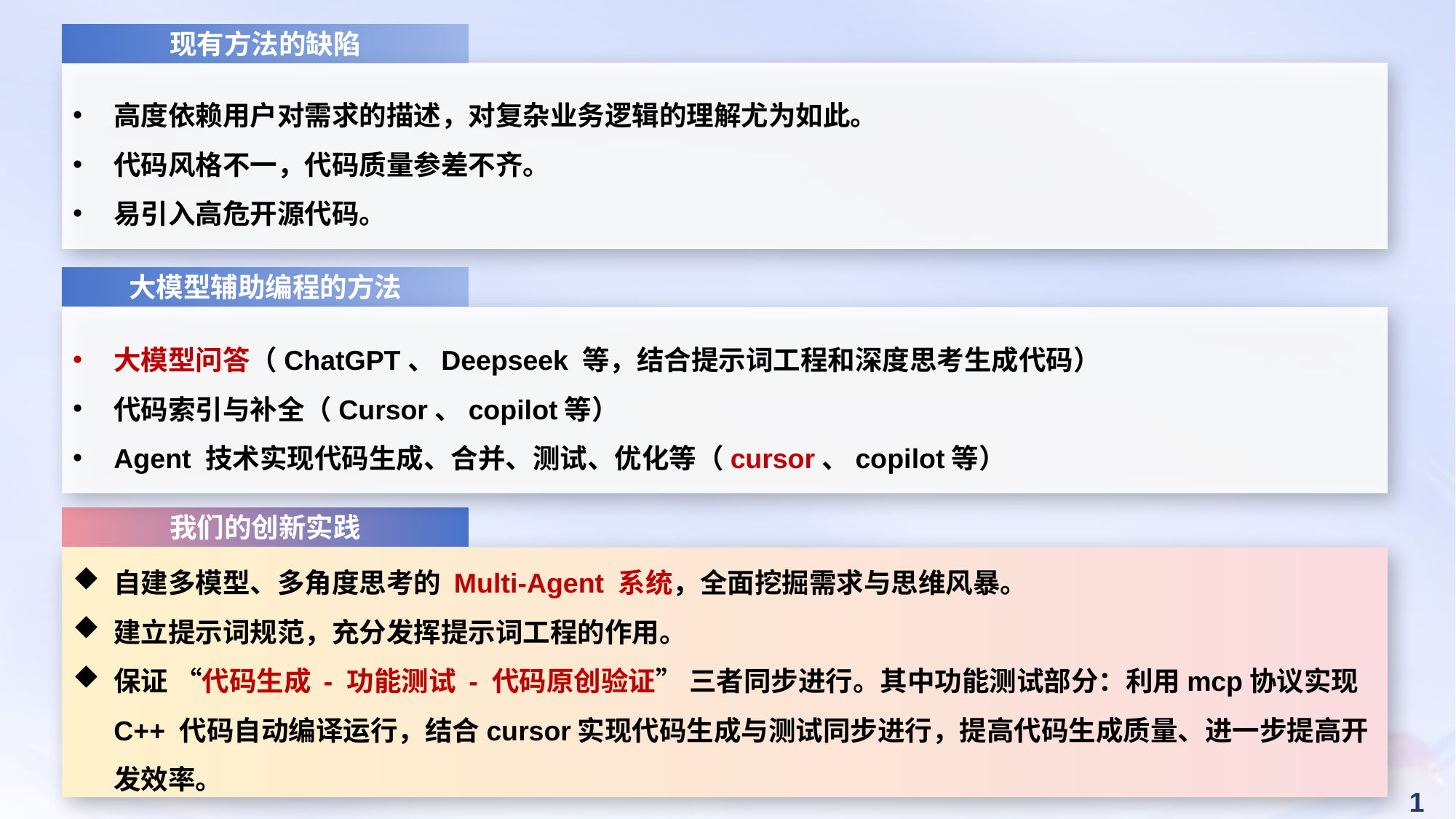

现有方法的缺陷
高度依赖用户对需求的描述，对复杂业务逻辑的理解尤为如此。
代码风格不一，代码质量参差不齐。
易引入高危开源代码。
大模型辅助编程的方法
大模型问答（ChatGPT、Deepseek 等，结合提示词工程和深度思考生成代码）
代码索引与补全（Cursor、copilot等）
Agent 技术实现代码生成、合并、测试、优化等（cursor、copilot等）
我们的创新实践
自建多模型、多角度思考的 Multi-Agent 系统，全面挖掘需求与思维风暴。
建立提示词规范，充分发挥提示词工程的作用。
保证 “代码生成 - 功能测试 - 代码原创验证” 三者同步进行。其中功能测试部分：利用mcp协议实现C++ 代码自动编译运行，结合cursor实现代码生成与测试同步进行，提高代码生成质量、进一步提高开发效率。
1